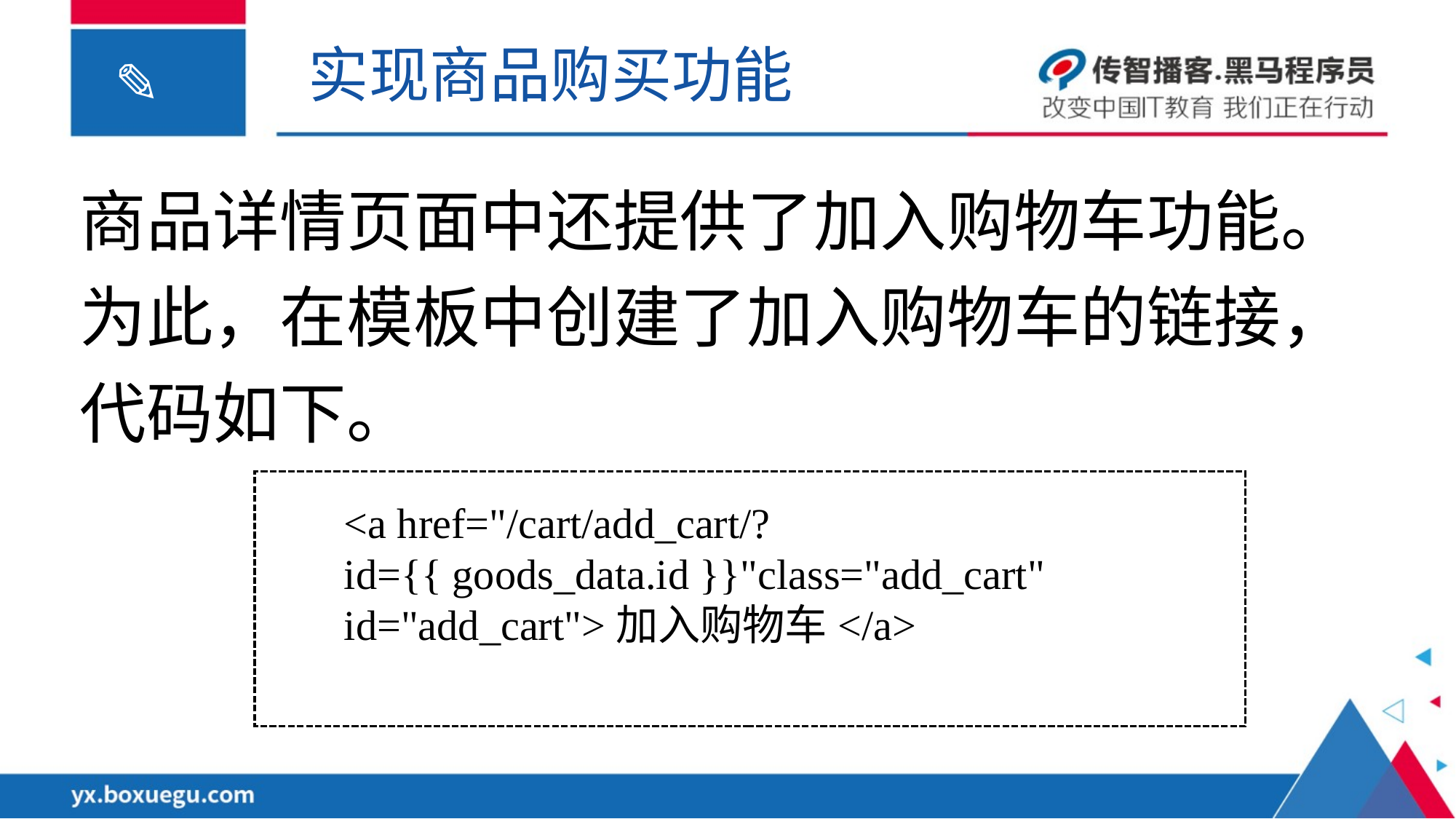

实现商品购买功能
商品详情页面中还提供了加入购物车功能。为此，在模板中创建了加入购物车的链接，代码如下。

<a href="/cart/add_cart/?id={{ goods_data.id }}"class="add_cart" id="add_cart">加入购物车</a>